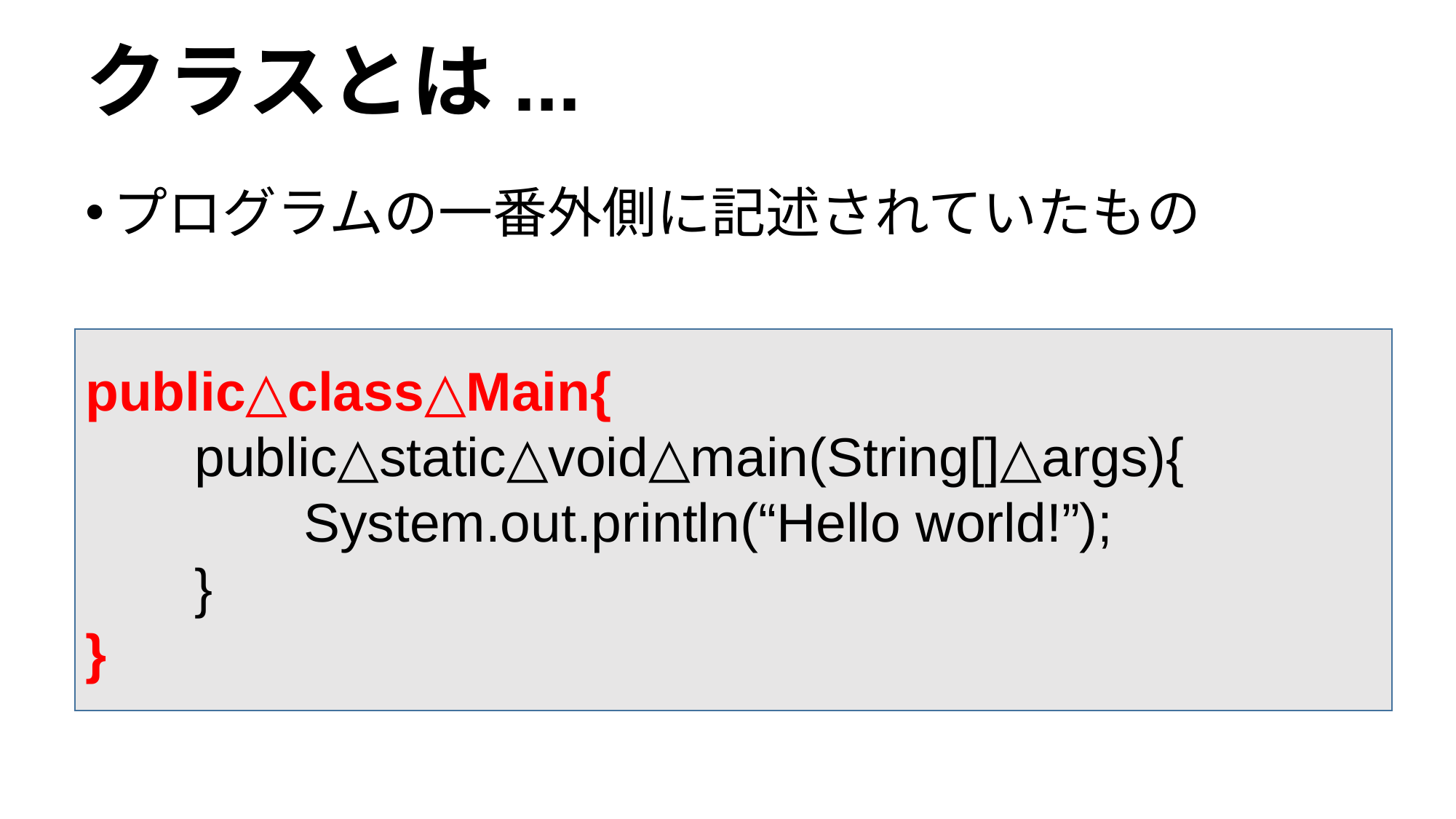

# クラスとは...
プログラムの一番外側に記述されていたもの

public△class△Main{
	public△static△void△main(String[]△args){
		System.out.println(“Hello world!”);
	}
}